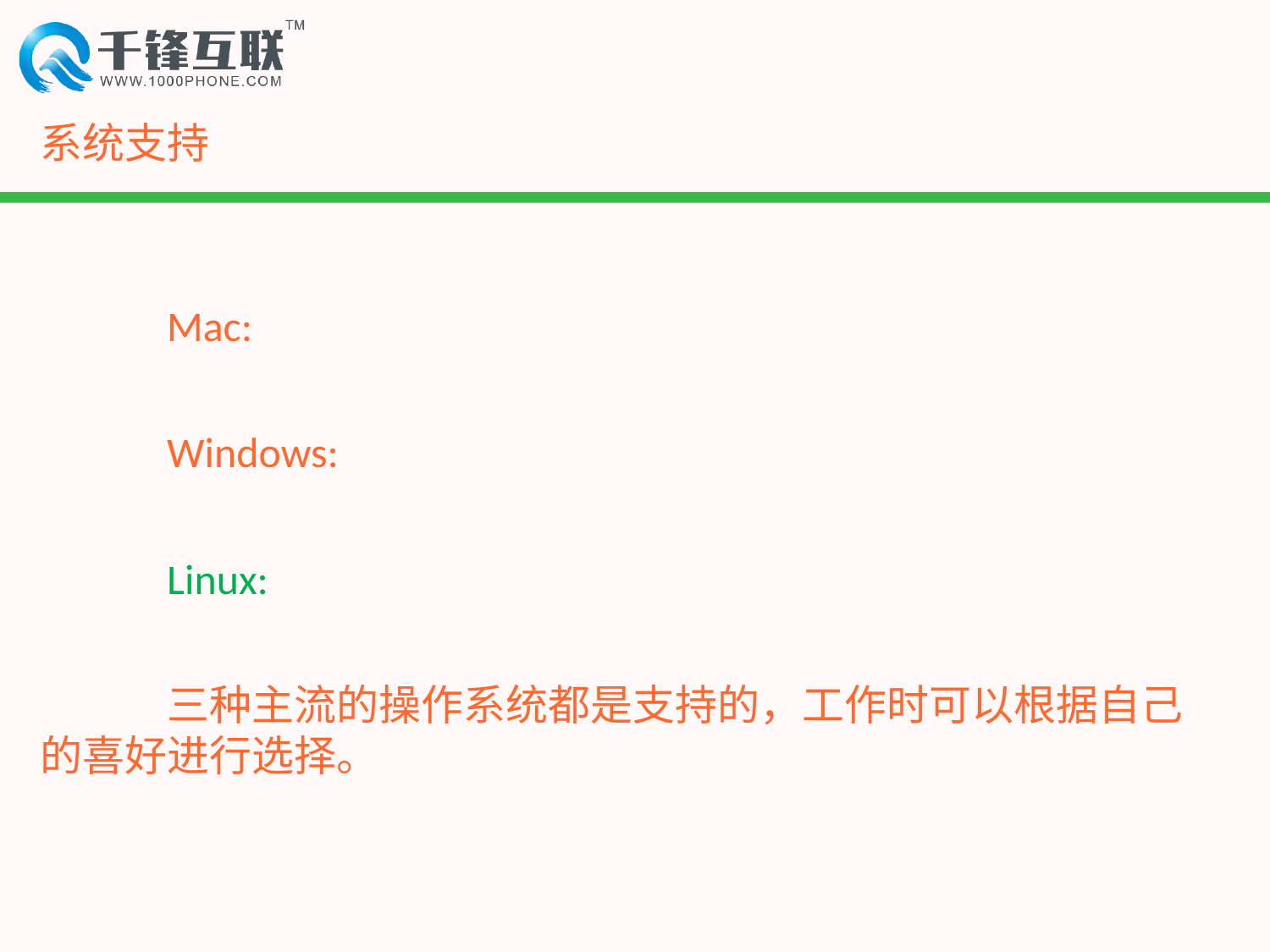

# 系统支持

	Mac:

	Windows:

	Linux:

	三种主流的操作系统都是支持的，工作时可以根据自己的喜好进行选择。